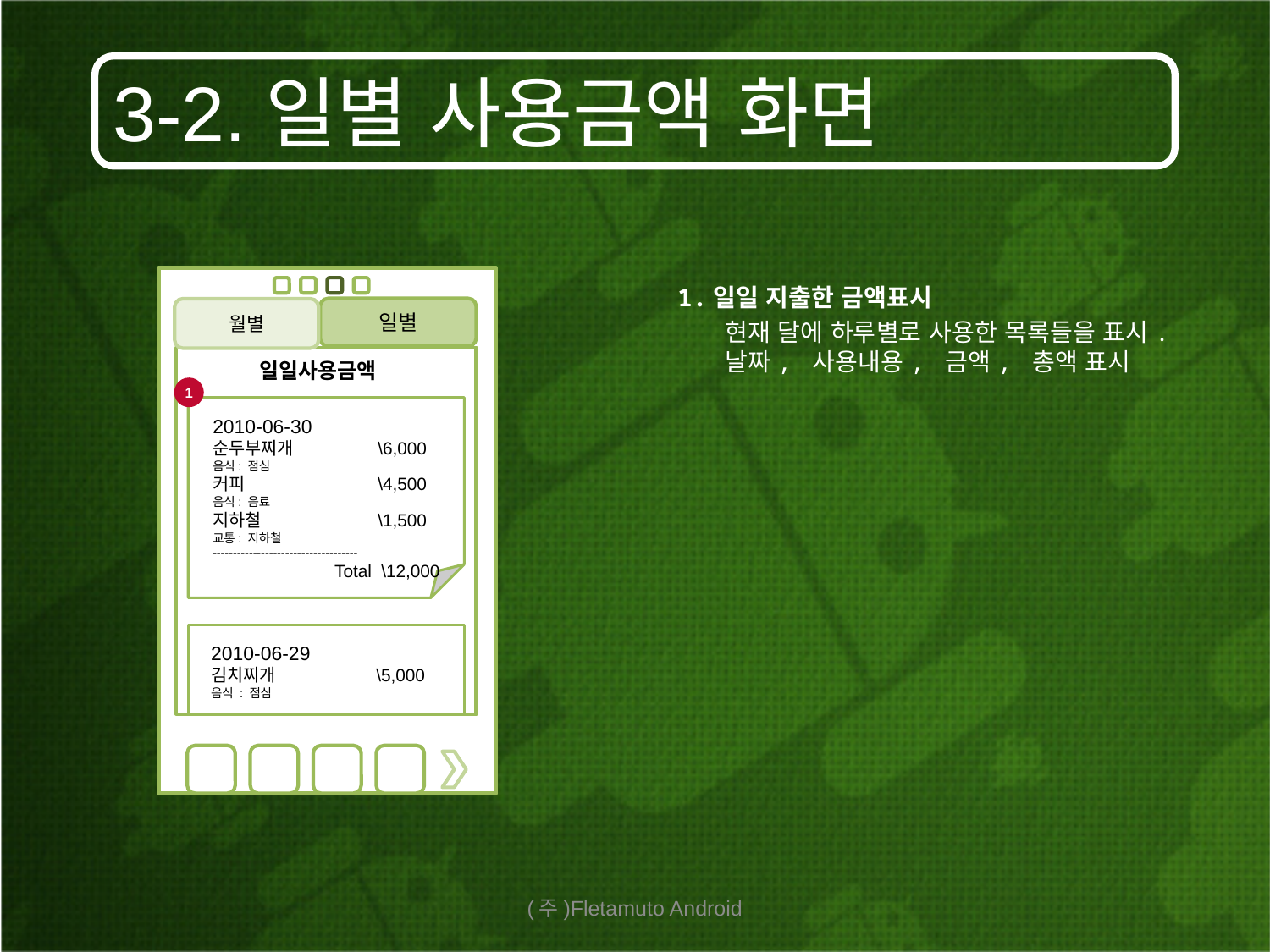

3-2.일별 사용금액 화면

1.일일 지출한 금액표시
	현재 달에 하루별로 사용한 목록들을 표시. 날짜, 사용내용, 금액, 총액 표시

일별
월별

 일일사용금액
1

2010-06-30
순두부찌개	       \6,000
음식: 점심
커피  	       \4,500
음식: 음료
지하철  	       \1,500
교통: 지하철
------------------------------------
Total  \12,000

2010-06-29
김치찌개	       \5,000
음식 : 점심

(주)Fletamuto Android